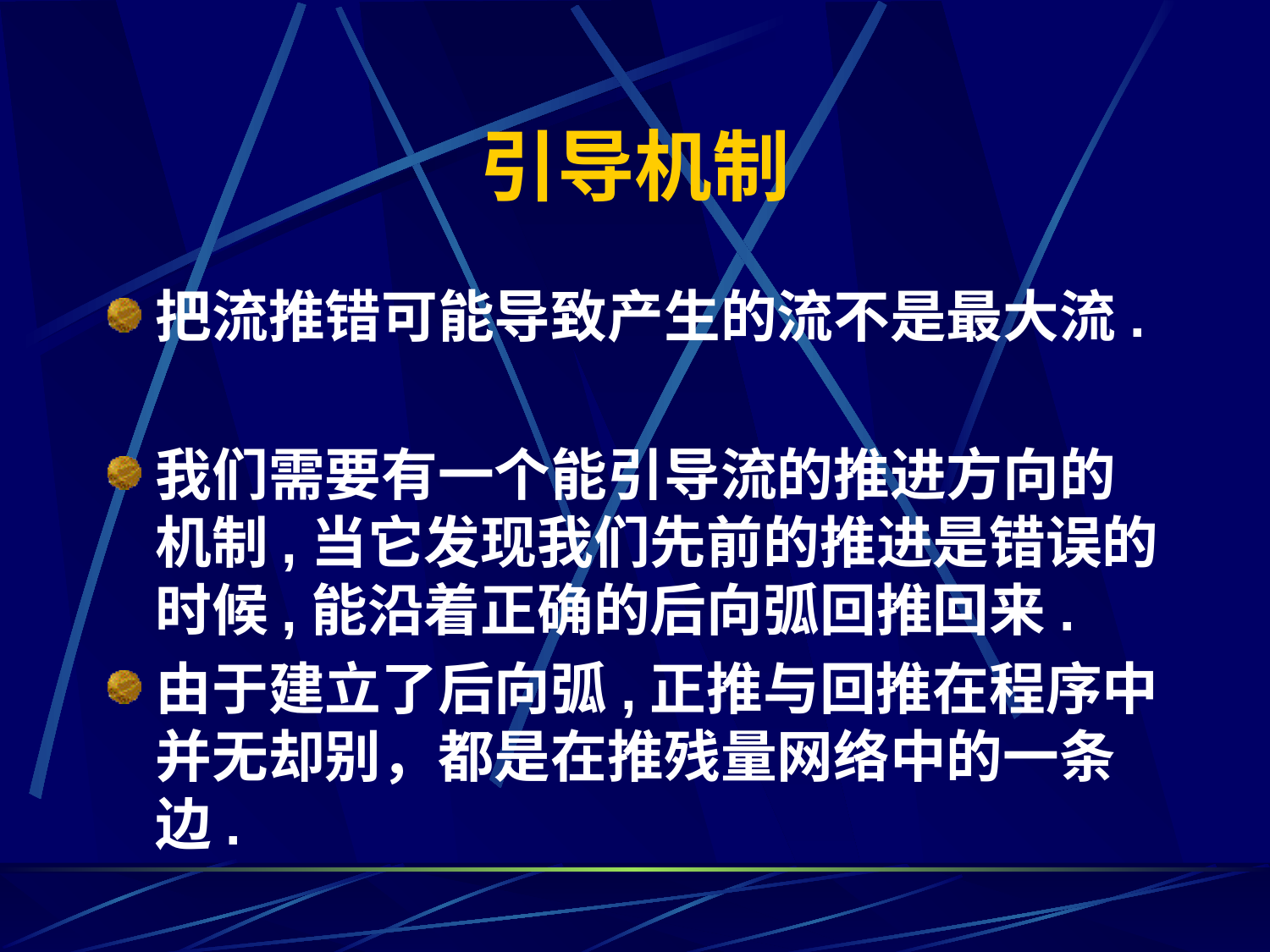

# 引导机制
把流推错可能导致产生的流不是最大流.

我们需要有一个能引导流的推进方向的机制,当它发现我们先前的推进是错误的时候,能沿着正确的后向弧回推回来.
由于建立了后向弧,正推与回推在程序中并无却别，都是在推残量网络中的一条边.